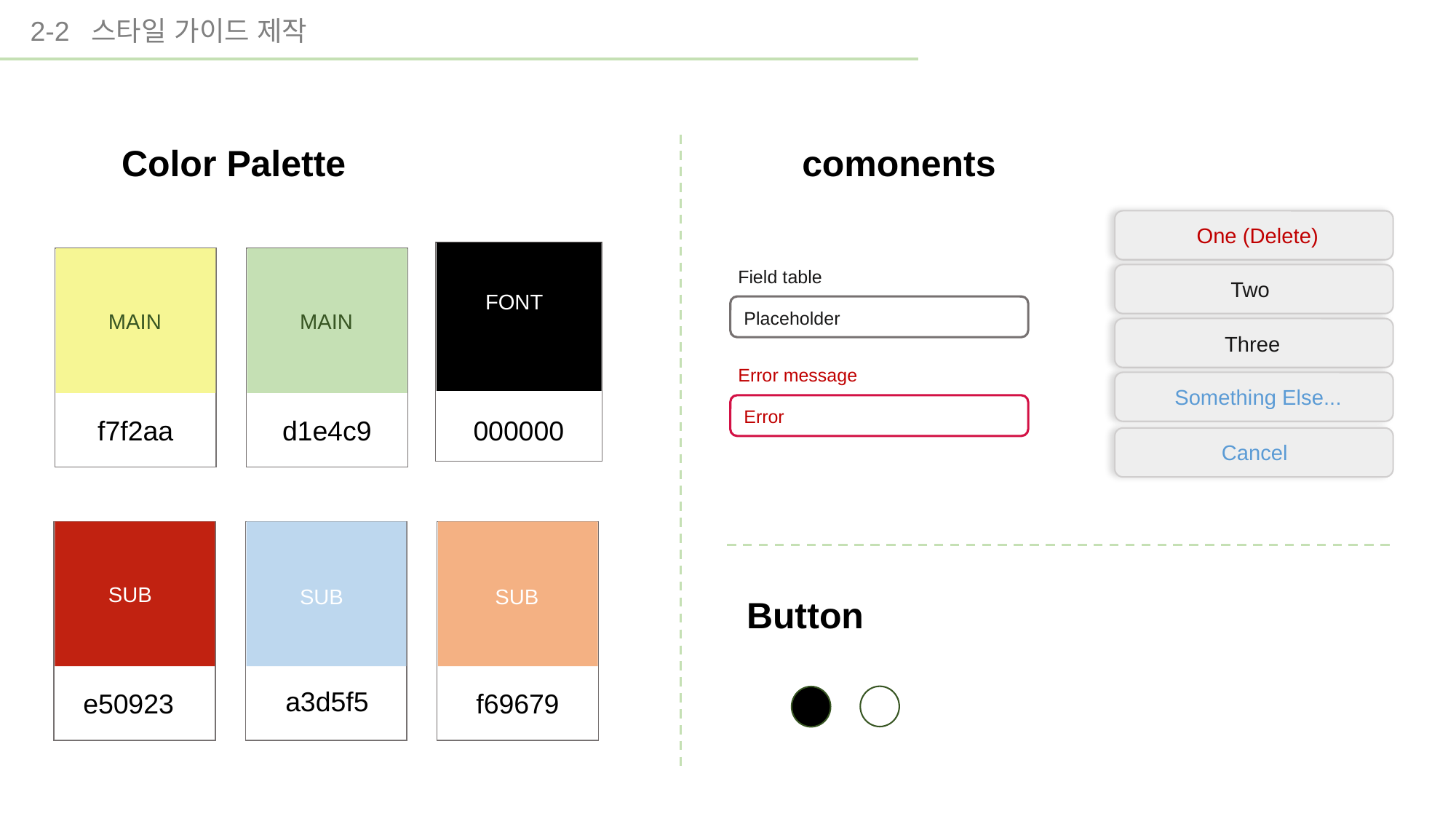

2-2  스타일 가이드 제작
Color Palette
comonents

One (Delete)

Field table

Two
FONT

Placeholder
MAIN
MAIN

Three
Error message

Something Else...

Error
000000
f7f2aa
d1e4c9

Cancel

Button
SUB
SUB
SUB
a3d5f5
e50923
f69679